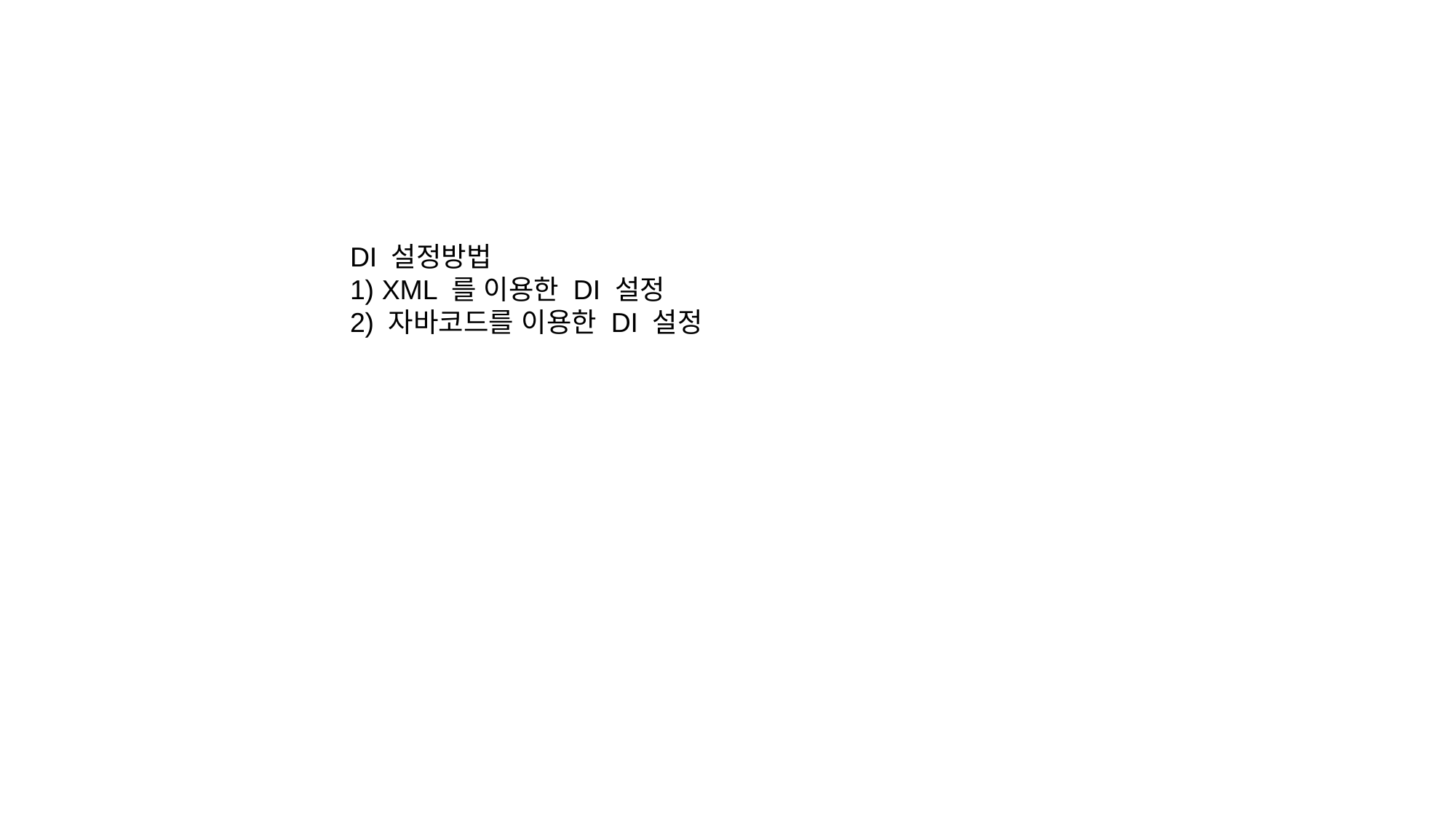

DI 설정방법
1) XML 를 이용한 DI 설정
2) 자바코드를 이용한 DI 설정